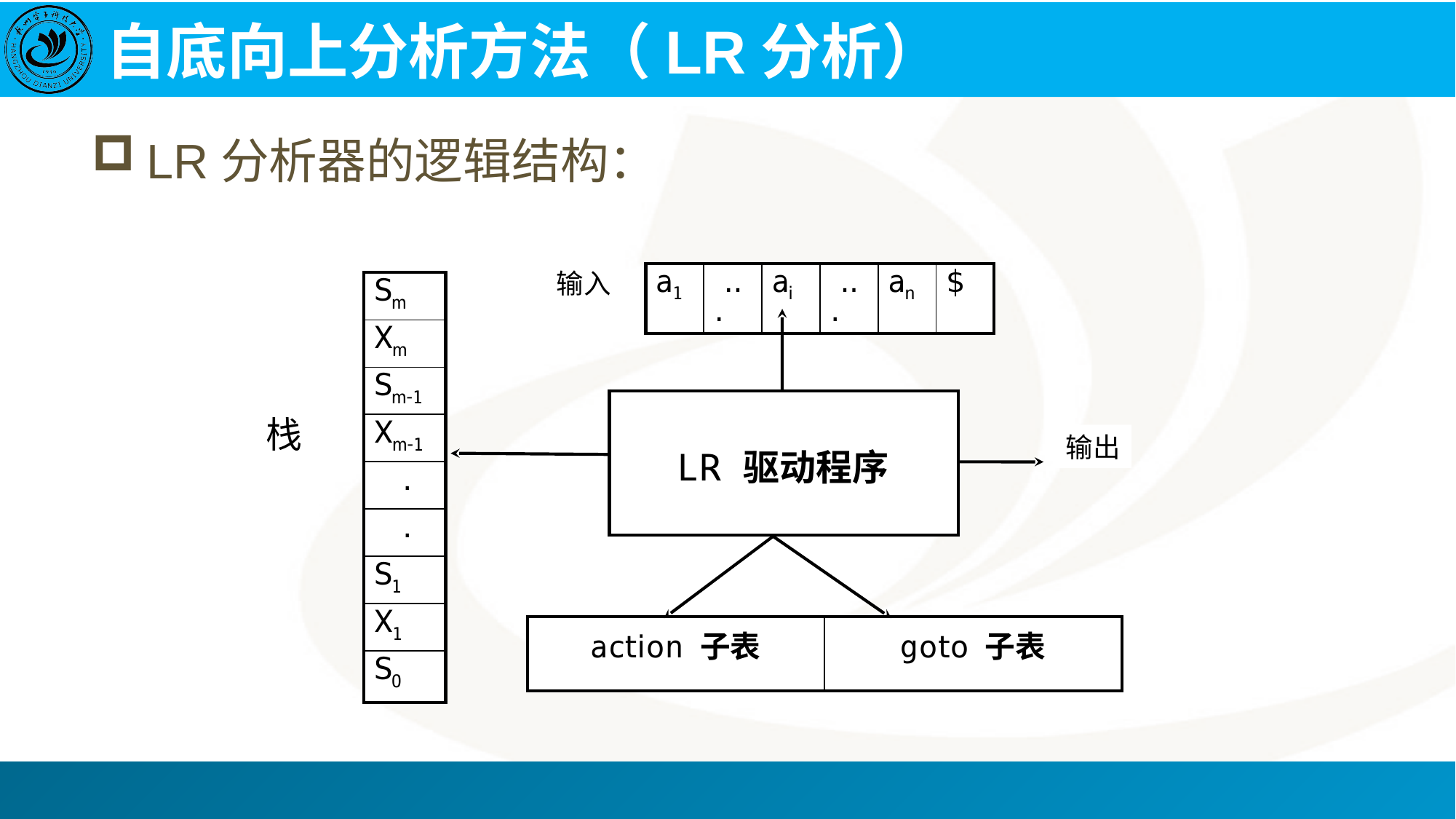

# 自底向上分析方法（LR分析）
LR分析器的逻辑结构：
输入
| a1 | ... | ai | ... | an | $ |
| --- | --- | --- | --- | --- | --- |
| Sm |
| --- |
| Xm |
| Sm-1 |
| Xm-1 |
| . |
| . |
| S1 |
| X1 |
| S0 |

| LR 驱动程序 |
| --- |
栈
输出

| action 子表 | goto 子表 |
| --- | --- |
21